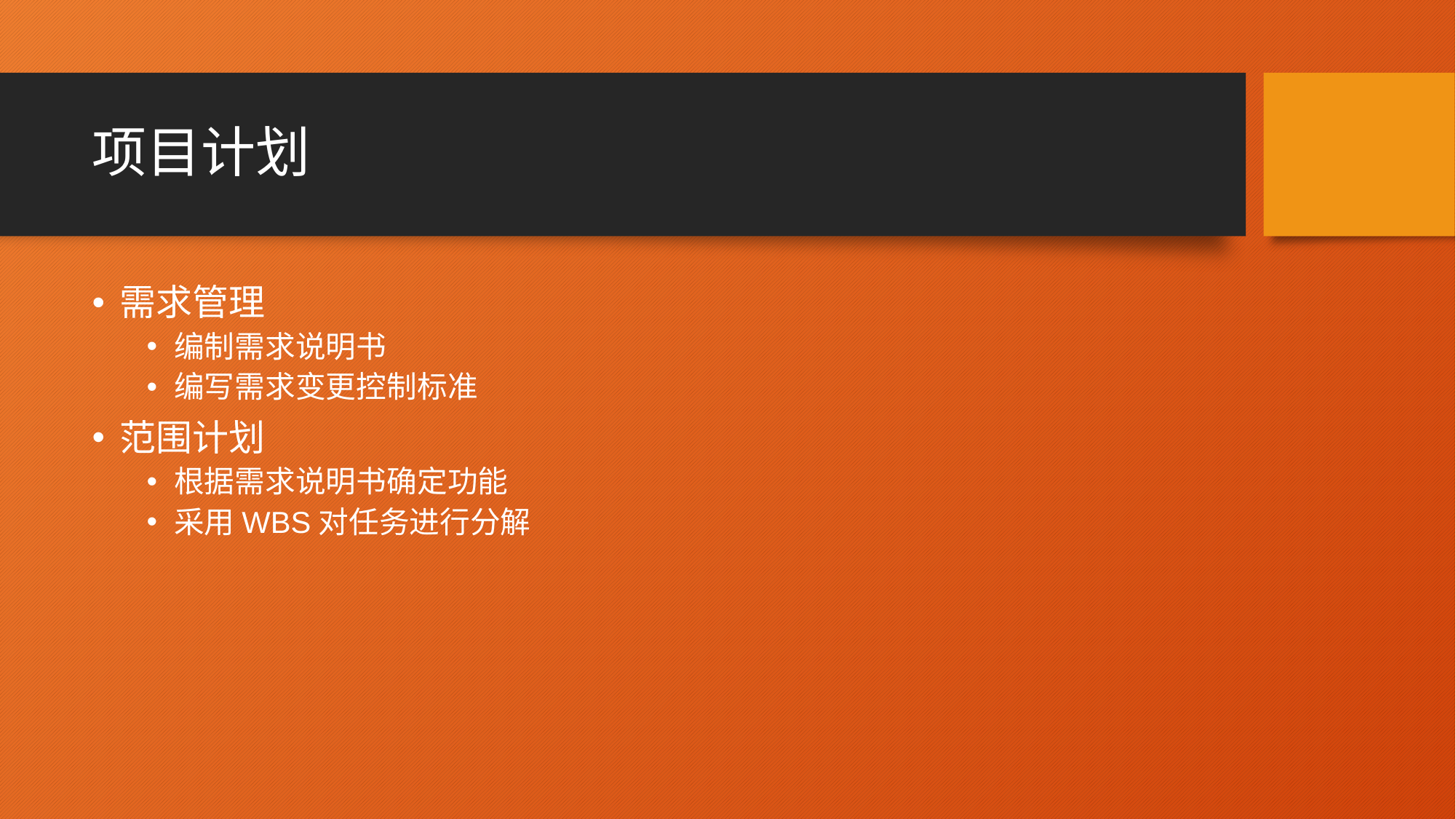

# 项目计划
需求管理
编制需求说明书
编写需求变更控制标准
范围计划
根据需求说明书确定功能
采用WBS对任务进行分解